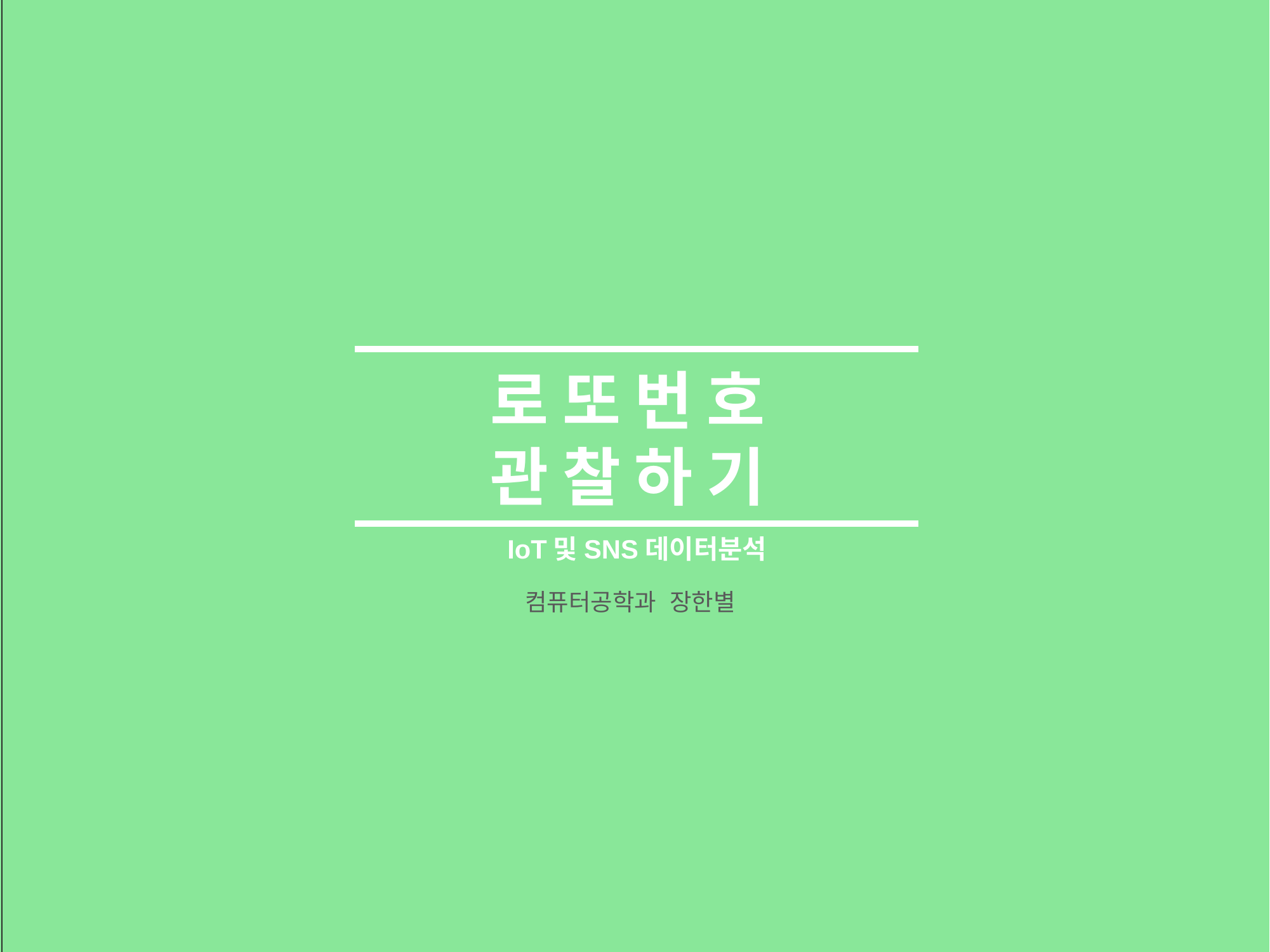

로  또  번  호
관  찰  하  기

IoT및SNS데이터분석
컴퓨터공학과  장한별